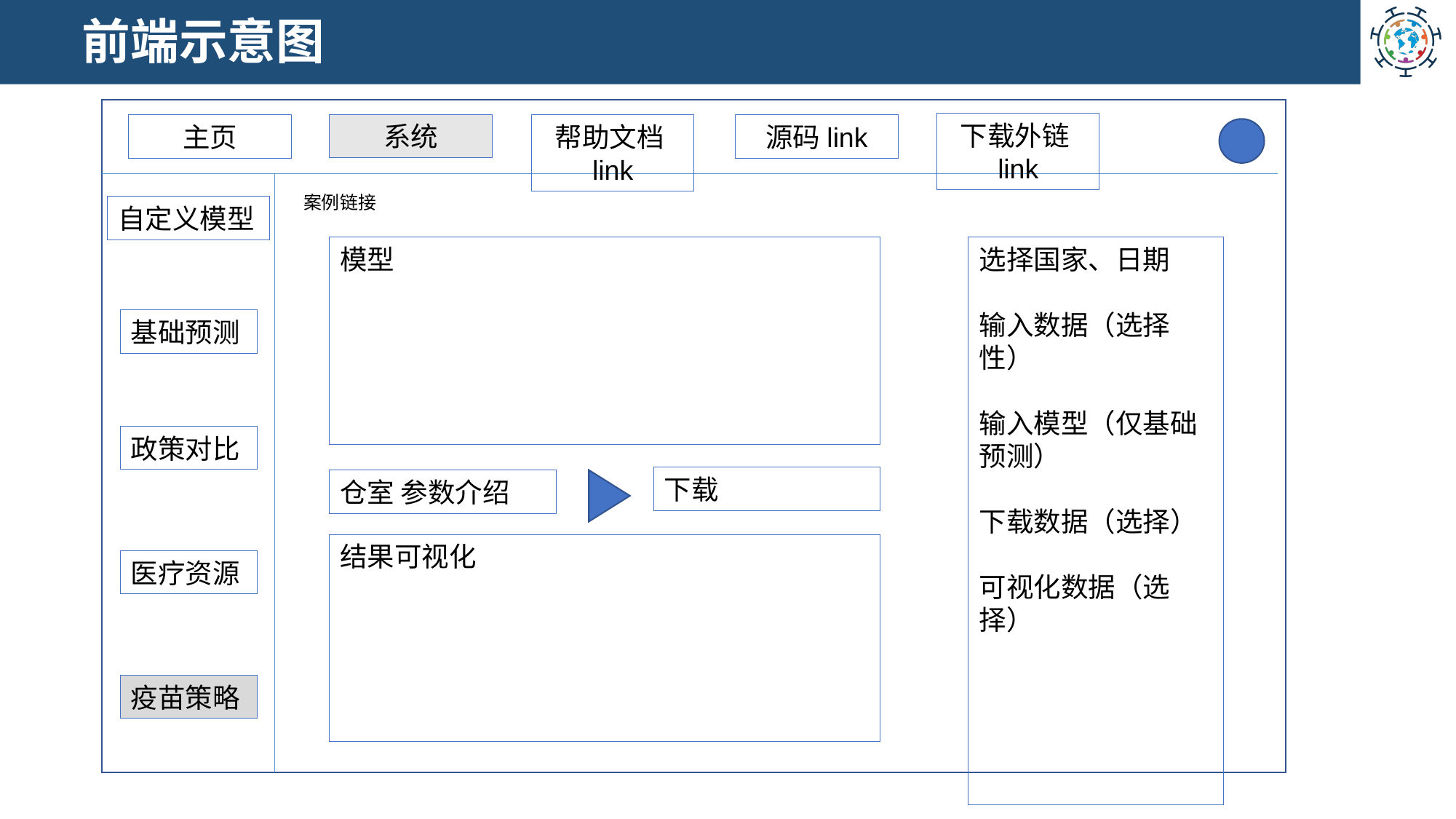

# 前端示意图

下载外链link
系统
主页
帮助文档link
源码link

案例链接
自定义模型
模型

选择国家、日期

输入数据（选择性）

输入模型（仅基础预测）

下载数据（选择）

可视化数据（选择）

基础预测
政策对比
下载
仓室 参数介绍

结果可视化

医疗资源
疫苗策略